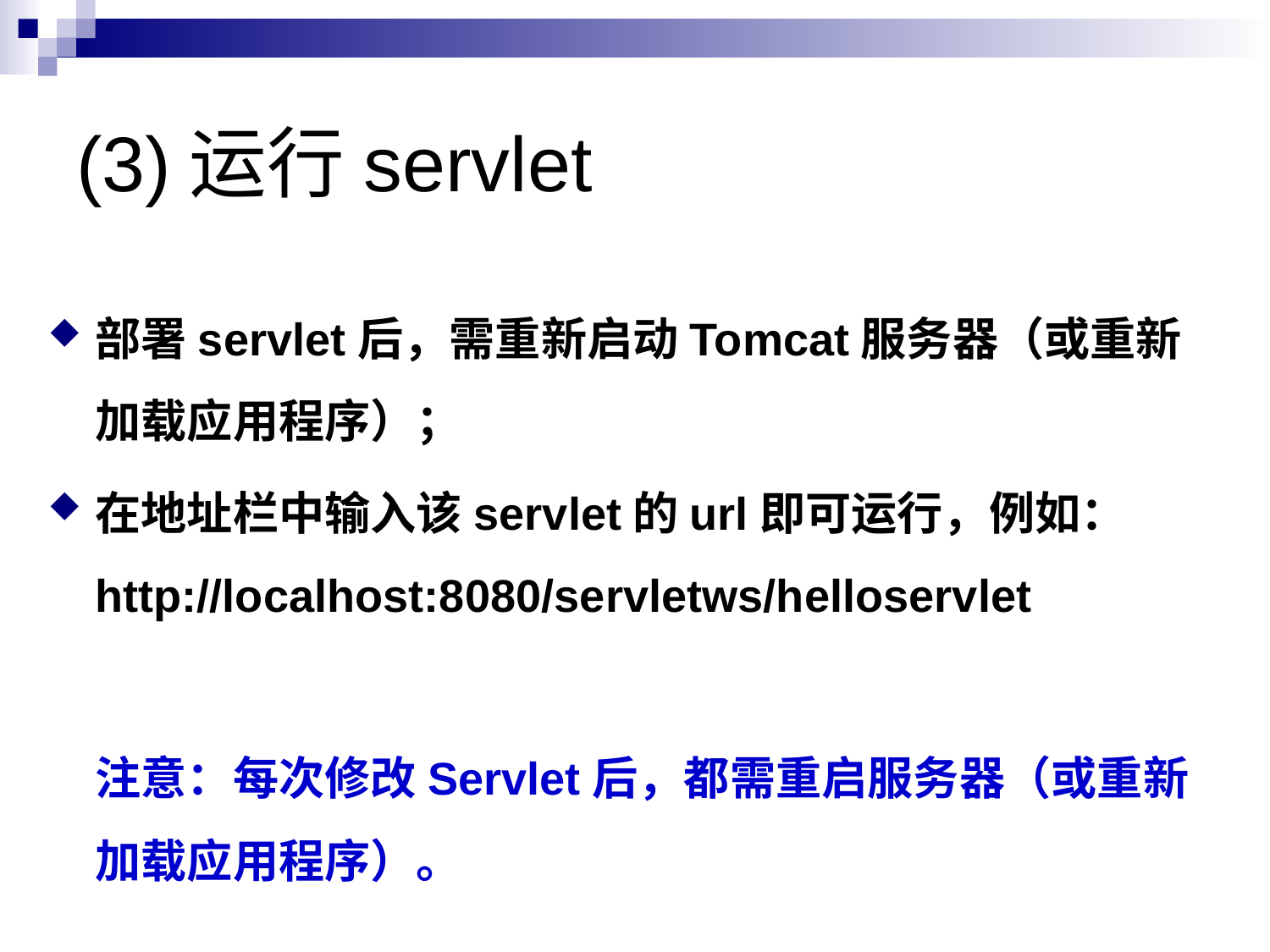

# (3)运行servlet
部署servlet后，需重新启动Tomcat服务器（或重新加载应用程序）；
在地址栏中输入该servlet的url即可运行，例如： http://localhost:8080/servletws/helloservlet

	注意：每次修改Servlet后，都需重启服务器（或重新加载应用程序）。
10